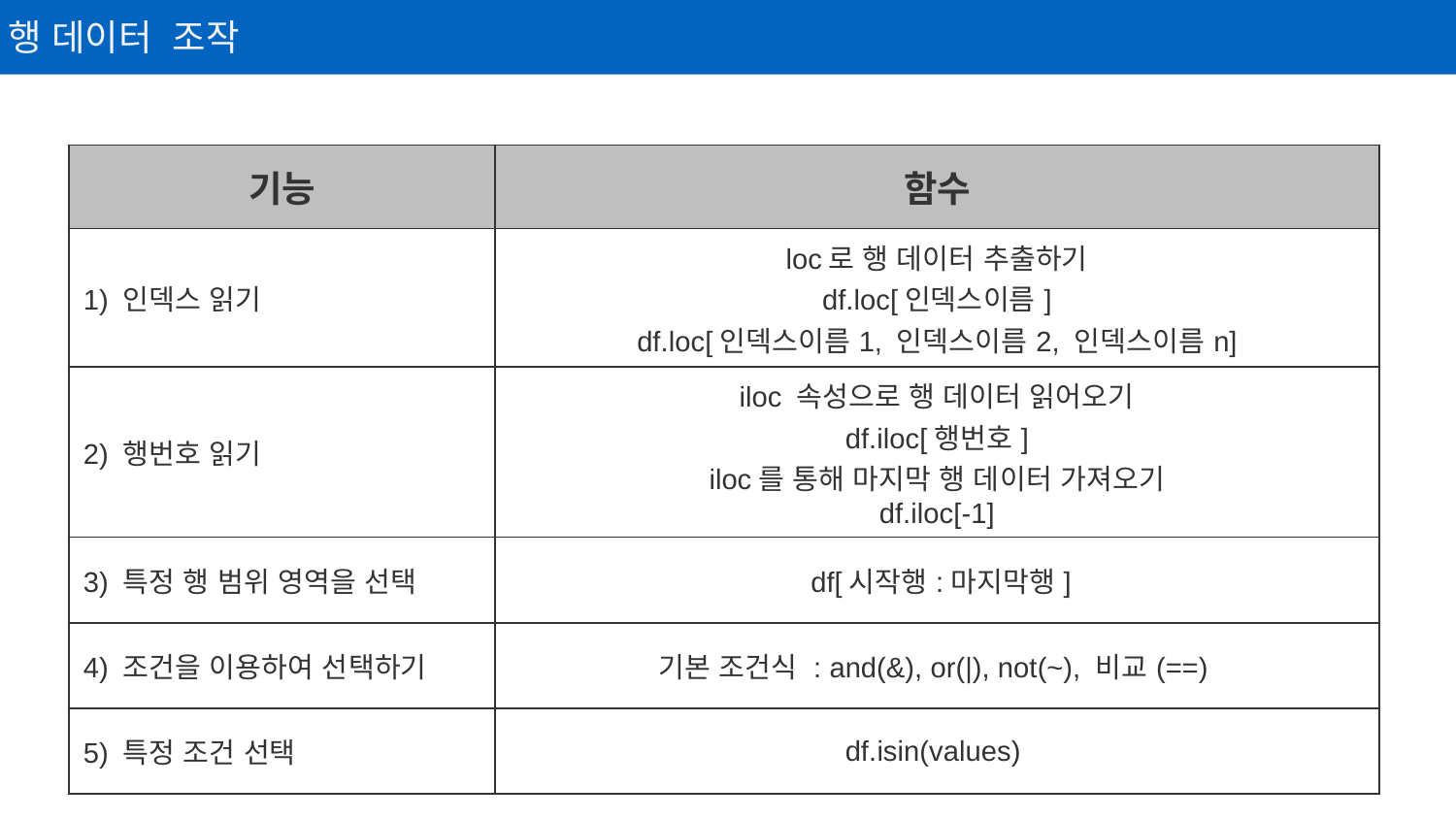

행 데이터  조작

| 기능 | 함수 |
| --- | --- |
| 1) 인덱스 읽기 | loc로 행 데이터 추출하기 df.loc[인덱스이름] df.loc[인덱스이름1, 인덱스이름2, 인덱스이름n] |
| 2) 행번호 읽기 | iloc 속성으로 행 데이터 읽어오기 df.iloc[행번호] iloc를 통해 마지막 행 데이터 가져오기 df.iloc[-1] |
| 3) 특정 행 범위 영역을 선택 | df[시작행:마지막행] |
| 4) 조건을 이용하여 선택하기 | 기본 조건식 : and(&), or(|), not(~), 비교(==) |
| 5) 특정 조건 선택 | df.isin(values) |